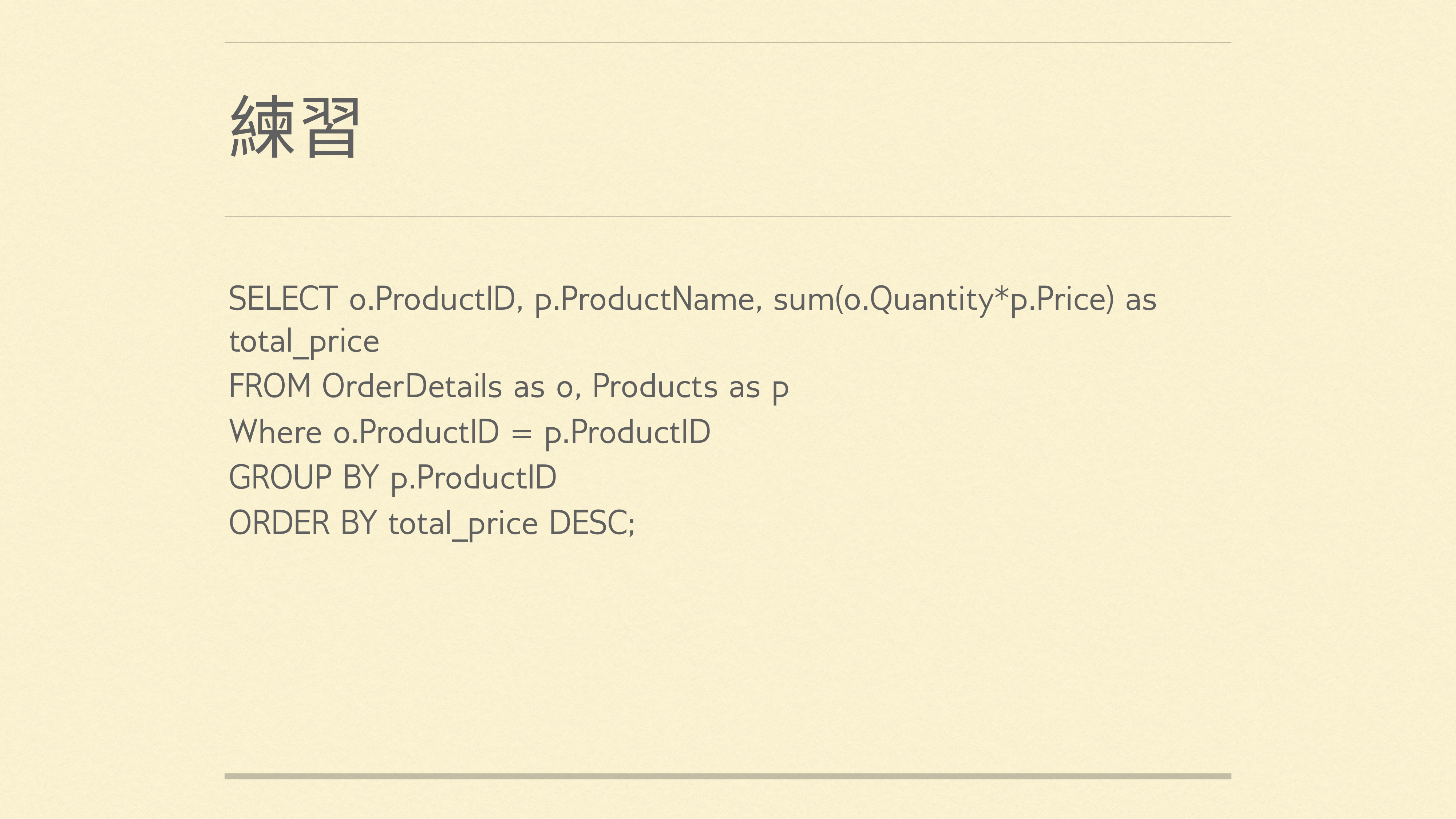

# 練習
SELECT o.ProductID, p.ProductName, sum(o.Quantity*p.Price) as total_price
FROM OrderDetails as o, Products as p
Where o.ProductID = p.ProductID
GROUP BY p.ProductID
ORDER BY total_price DESC;